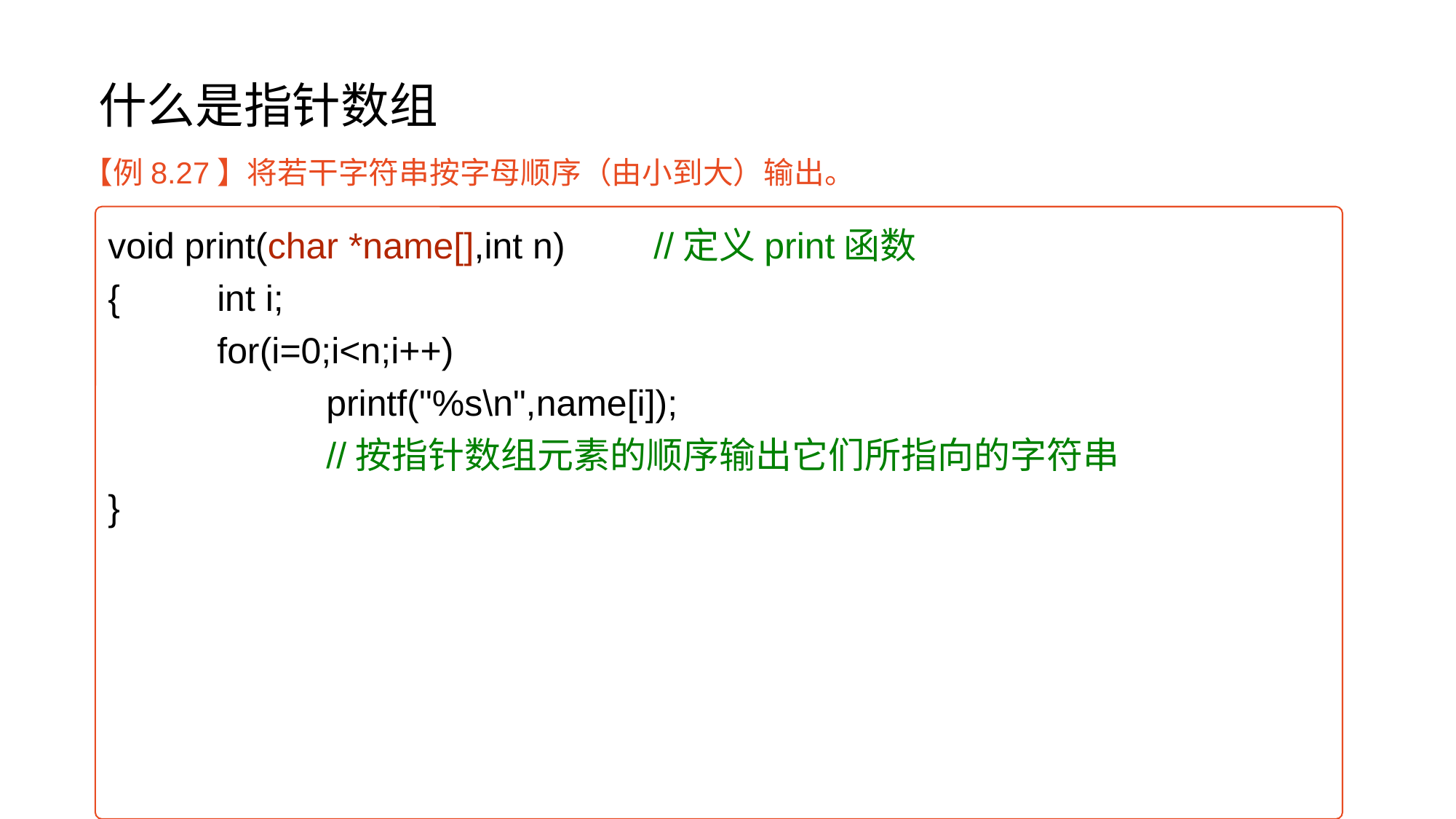

# 什么是指针数组
【例8.27】将若干字符串按字母顺序（由小到大）输出。
void print(char *name[],int n)	//定义print函数
{	int i;
	for(i=0;i<n;i++)
		printf("%s\n",name[i]);
		//按指针数组元素的顺序输出它们所指向的字符串
}